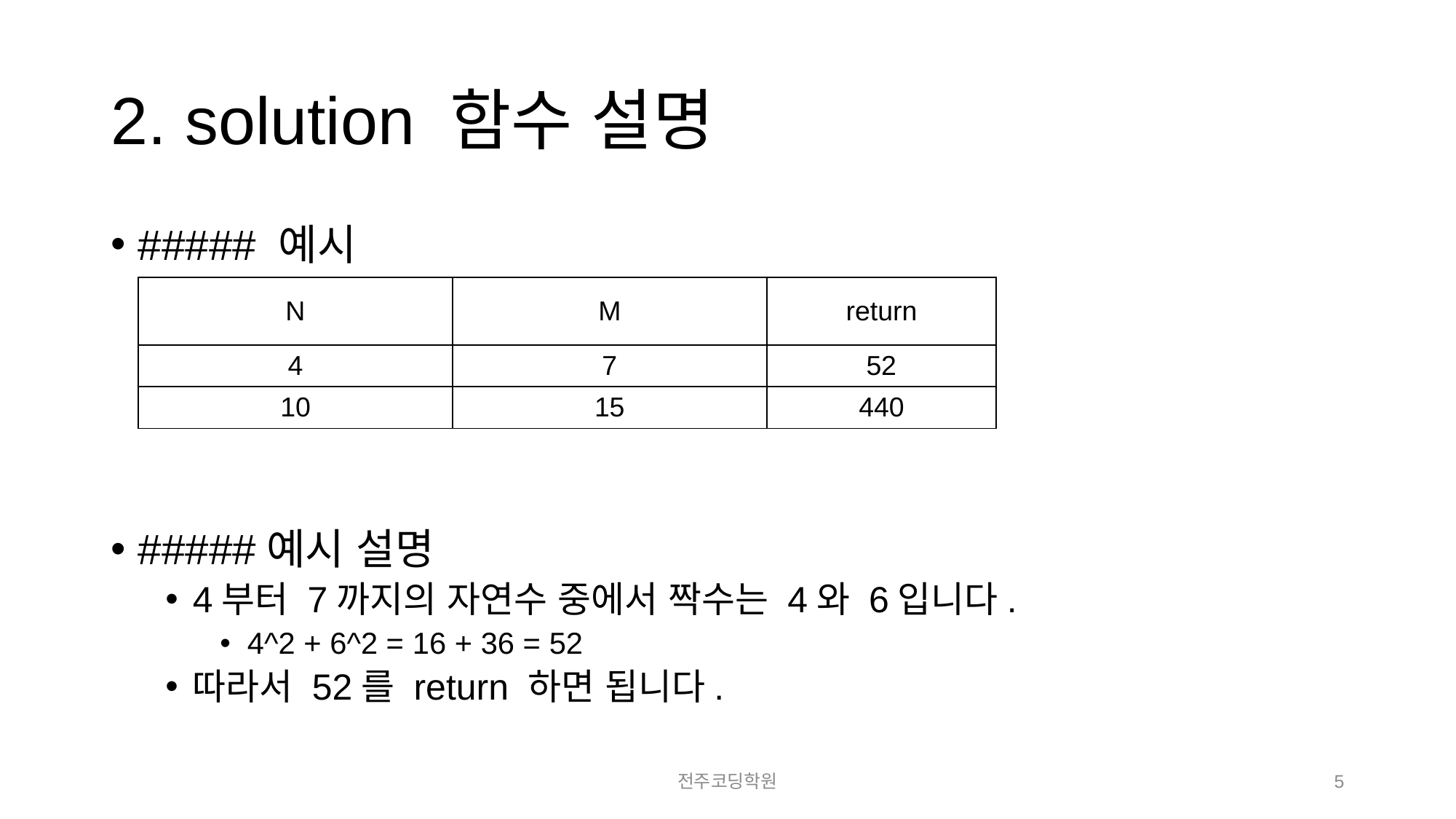

# 2. solution 함수 설명
##### 예시

#####예시 설명
4부터 7까지의 자연수 중에서 짝수는 4와 6입니다.
4^2 + 6^2 = 16 + 36 = 52
따라서 52를 return 하면 됩니다.
| N | M | return |
| --- | --- | --- |
| 4 | 7 | 52 |
| 10 | 15 | 440 |
전주코딩학원
5